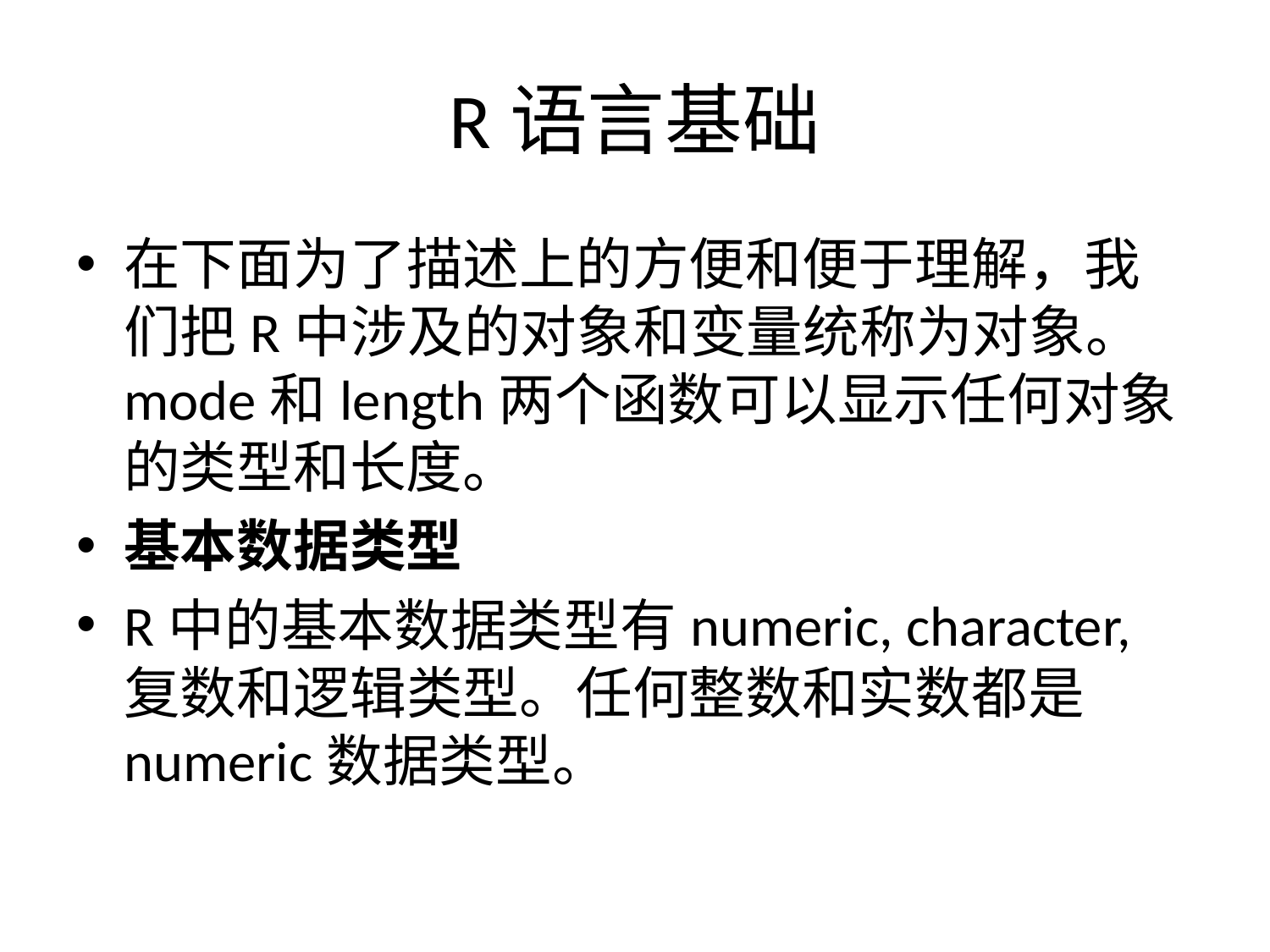

# R语言基础
在下面为了描述上的方便和便于理解，我们把R中涉及的对象和变量统称为对象。mode和length两个函数可以显示任何对象的类型和长度。
基本数据类型
R中的基本数据类型有numeric, character, 复数和逻辑类型。任何整数和实数都是numeric数据类型。